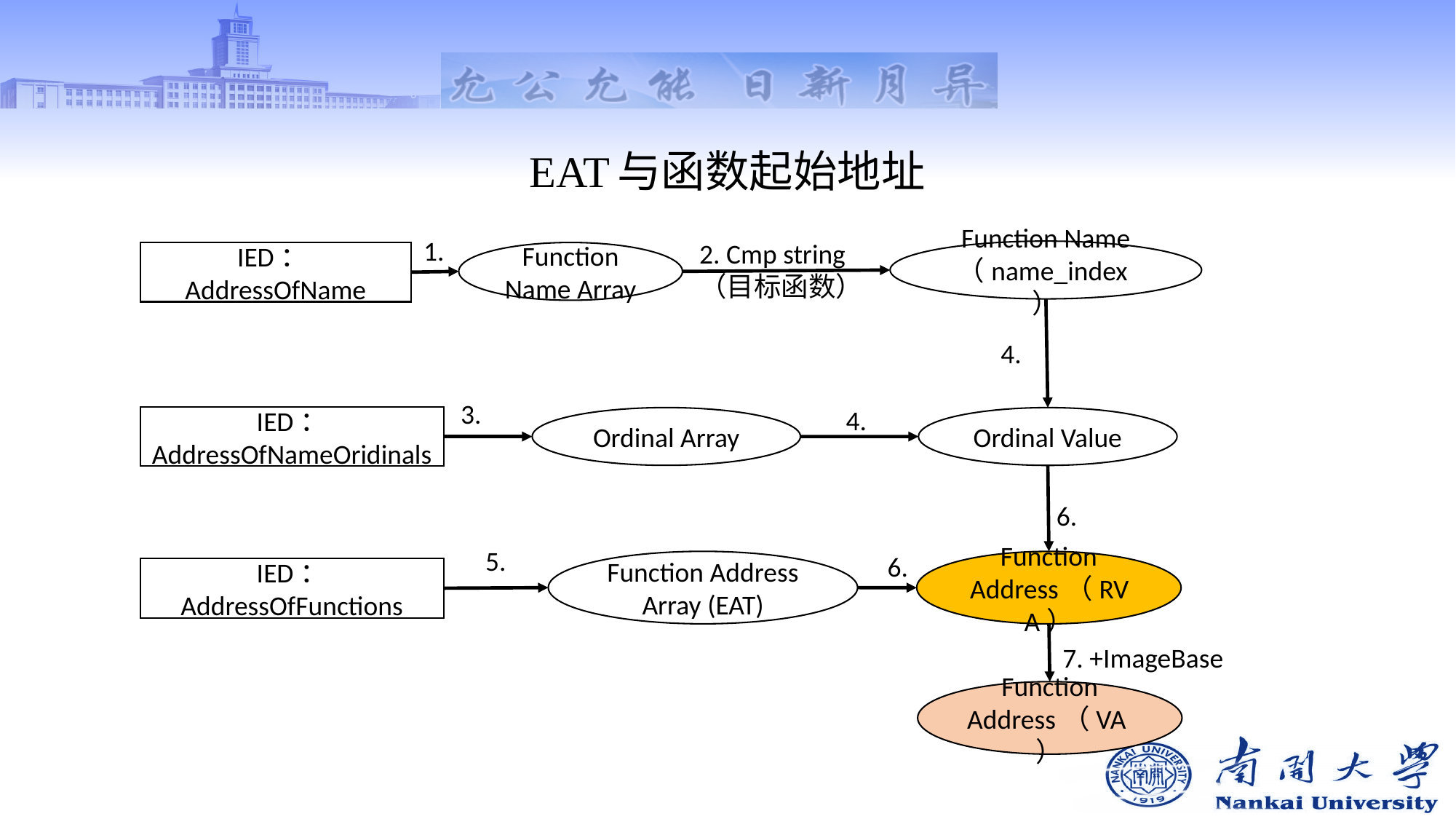

# EAT与函数起始地址
1.
2. Cmp string
（目标函数）
Function Name
（name_index）
IED：AddressOfName
Function Name Array
4.
3.
4.
IED： AddressOfNameOridinals
Ordinal Array
Ordinal Value
6.
5.
6.
Function Address Array (EAT)
Function Address（RVA）
IED： AddressOfFunctions
7. +ImageBase
Function Address（VA）